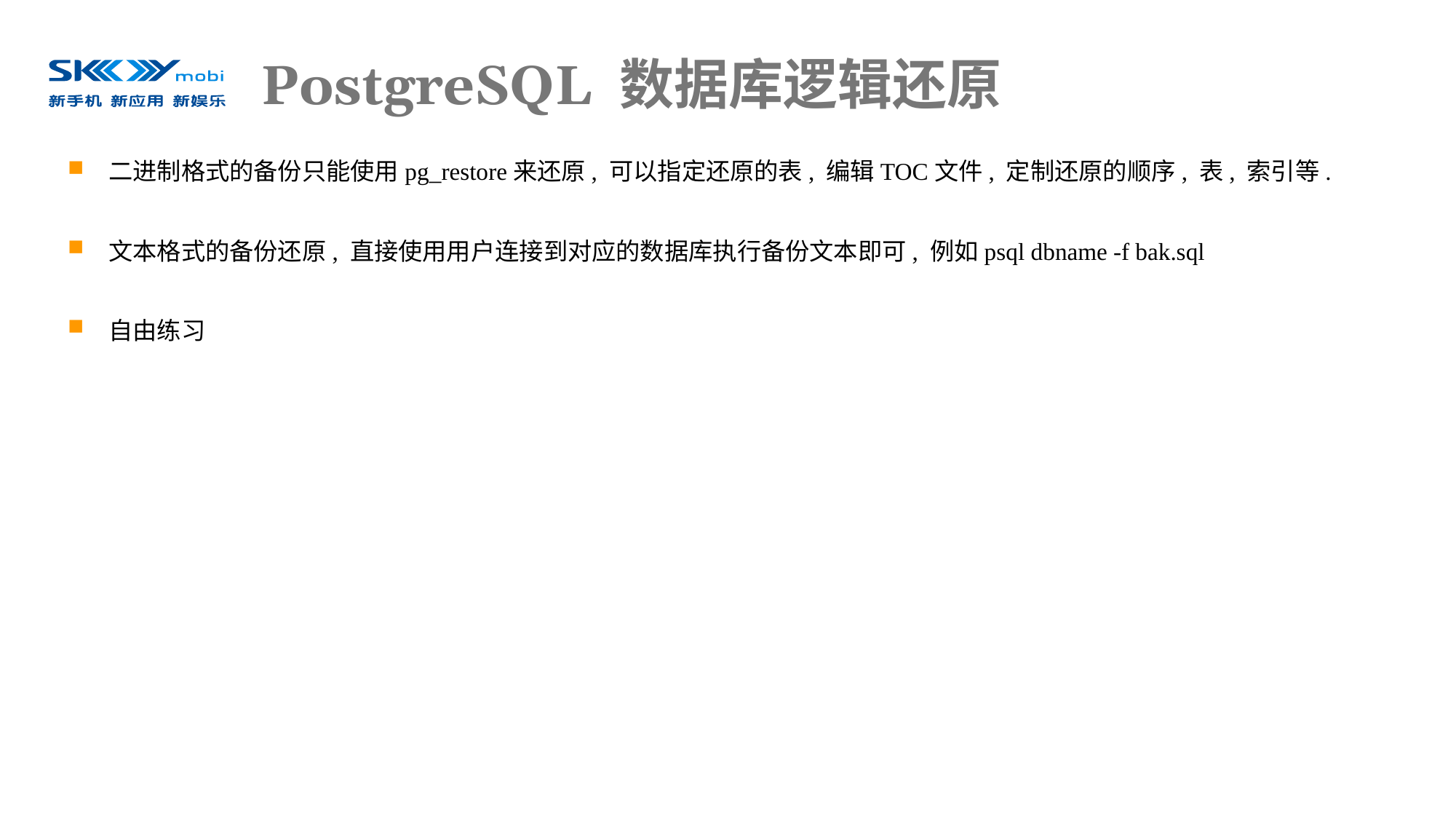

# PostgreSQL 数据库逻辑还原
二进制格式的备份只能使用pg_restore来还原, 可以指定还原的表, 编辑TOC文件, 定制还原的顺序, 表, 索引等.

文本格式的备份还原, 直接使用用户连接到对应的数据库执行备份文本即可, 例如psql dbname -f bak.sql

自由练习